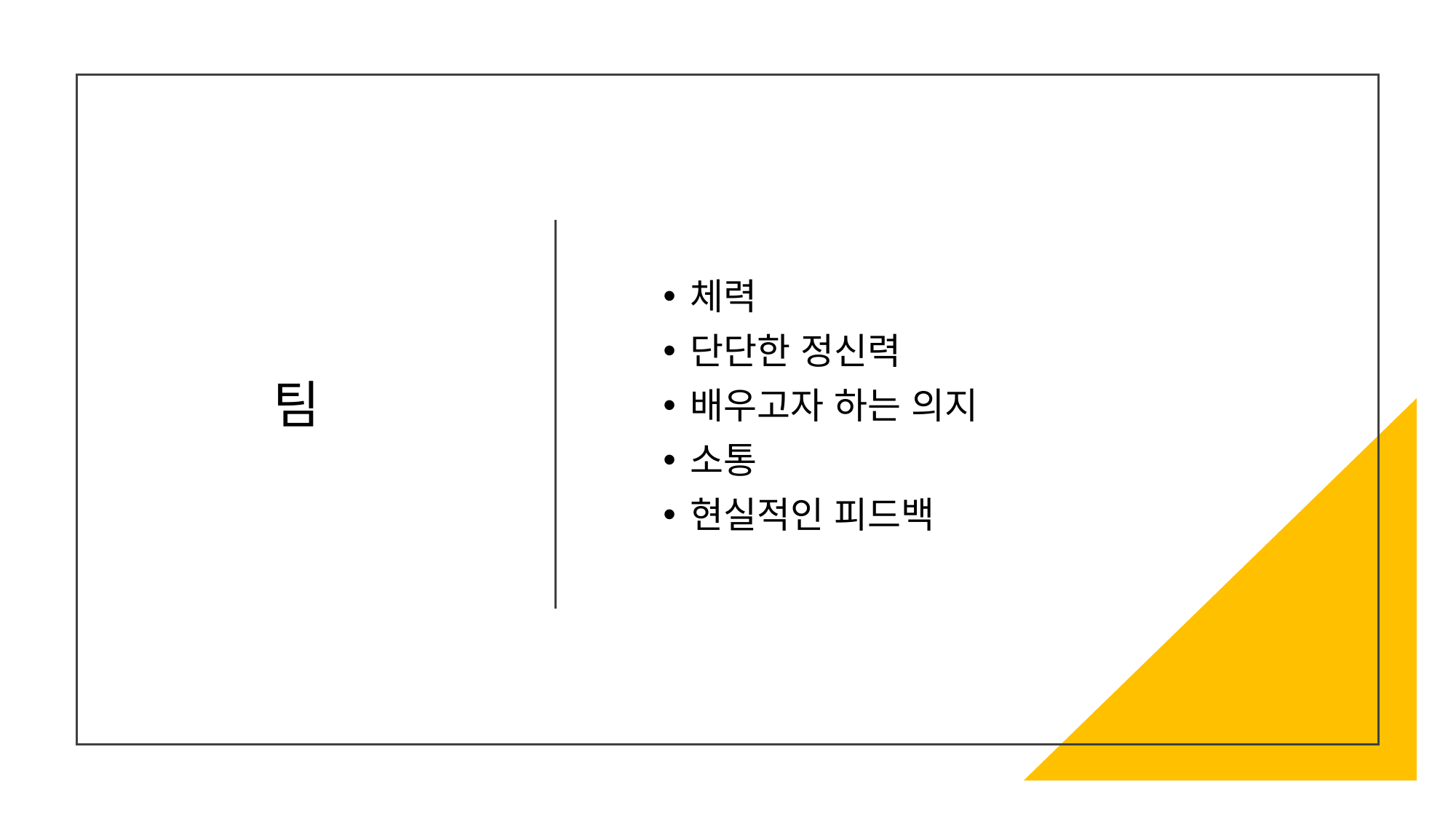

체력
단단한 정신력
배우고자 하는 의지
소통
현실적인 피드백
# 팀